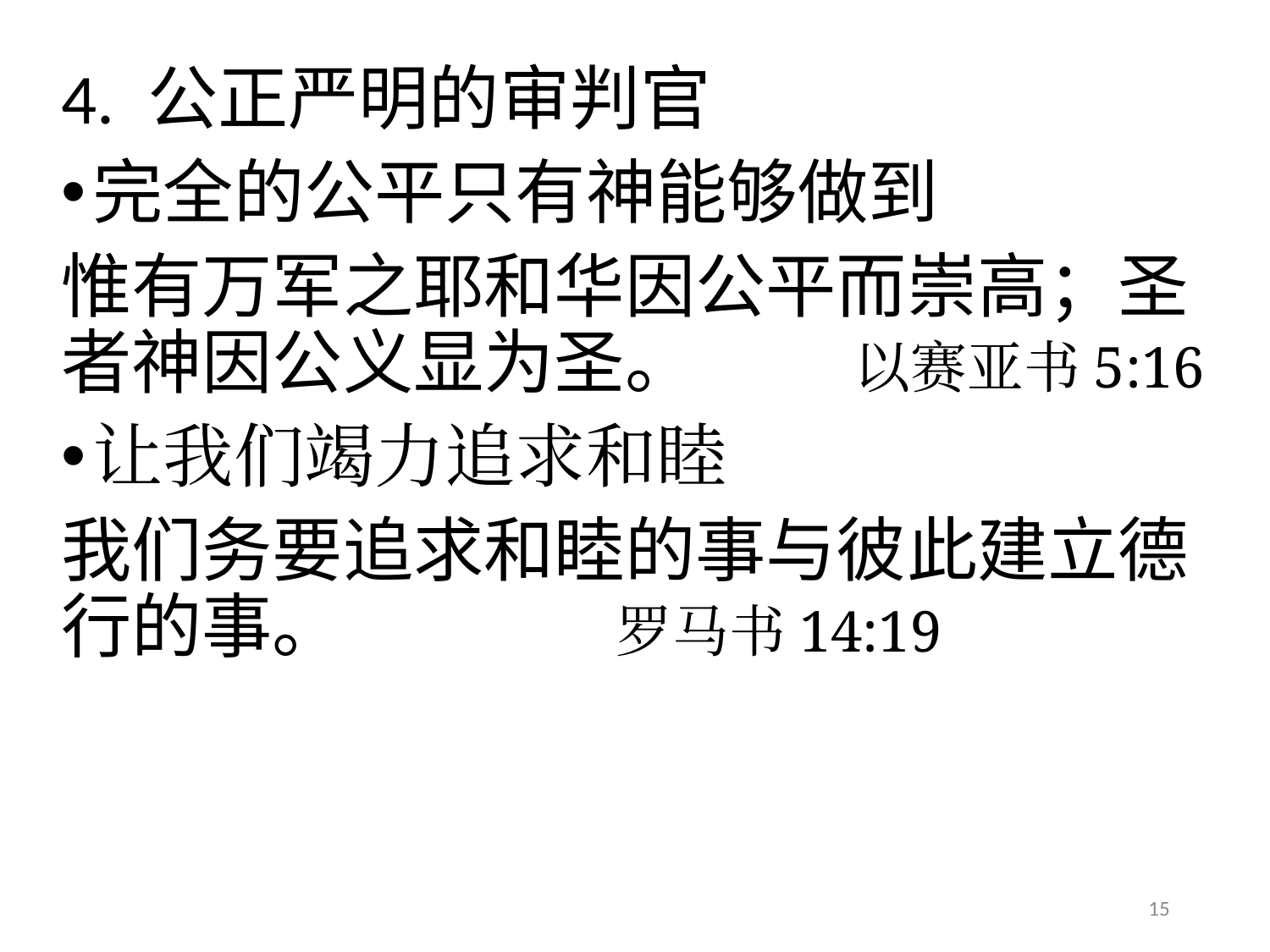

# 4. 公正严明的审判官
完全的公平只有神能够做到
惟有万军之耶和华因公平而崇高；圣者神因公义显为圣。          以赛亚书5:16
让我们竭力追求和睦
我们务要追求和睦的事与彼此建立德行的事。                   罗马书14:19

15